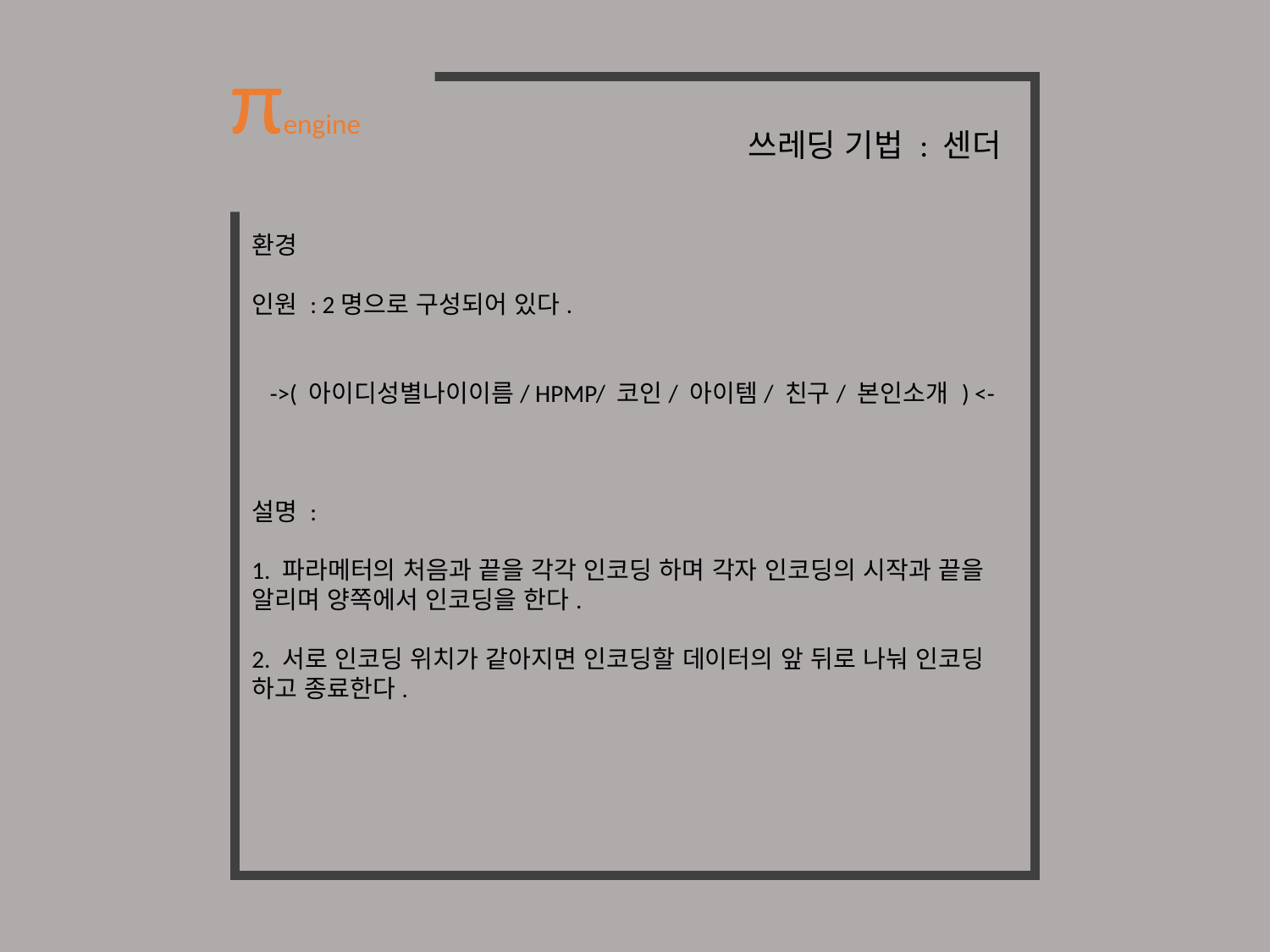

πengine

쓰레딩 기법 : 센더
환경

인원 : 2명으로 구성되어 있다.

->( 아이디성별나이이름/ HPMP/ 코인/ 아이템/ 친구/ 본인소개 ) <-

설명 :
1. 파라메터의 처음과 끝을 각각 인코딩 하며 각자 인코딩의 시작과 끝을 알리며 양쪽에서 인코딩을 한다.

2. 서로 인코딩 위치가 같아지면 인코딩할 데이터의 앞 뒤로 나눠 인코딩 하고 종료한다.